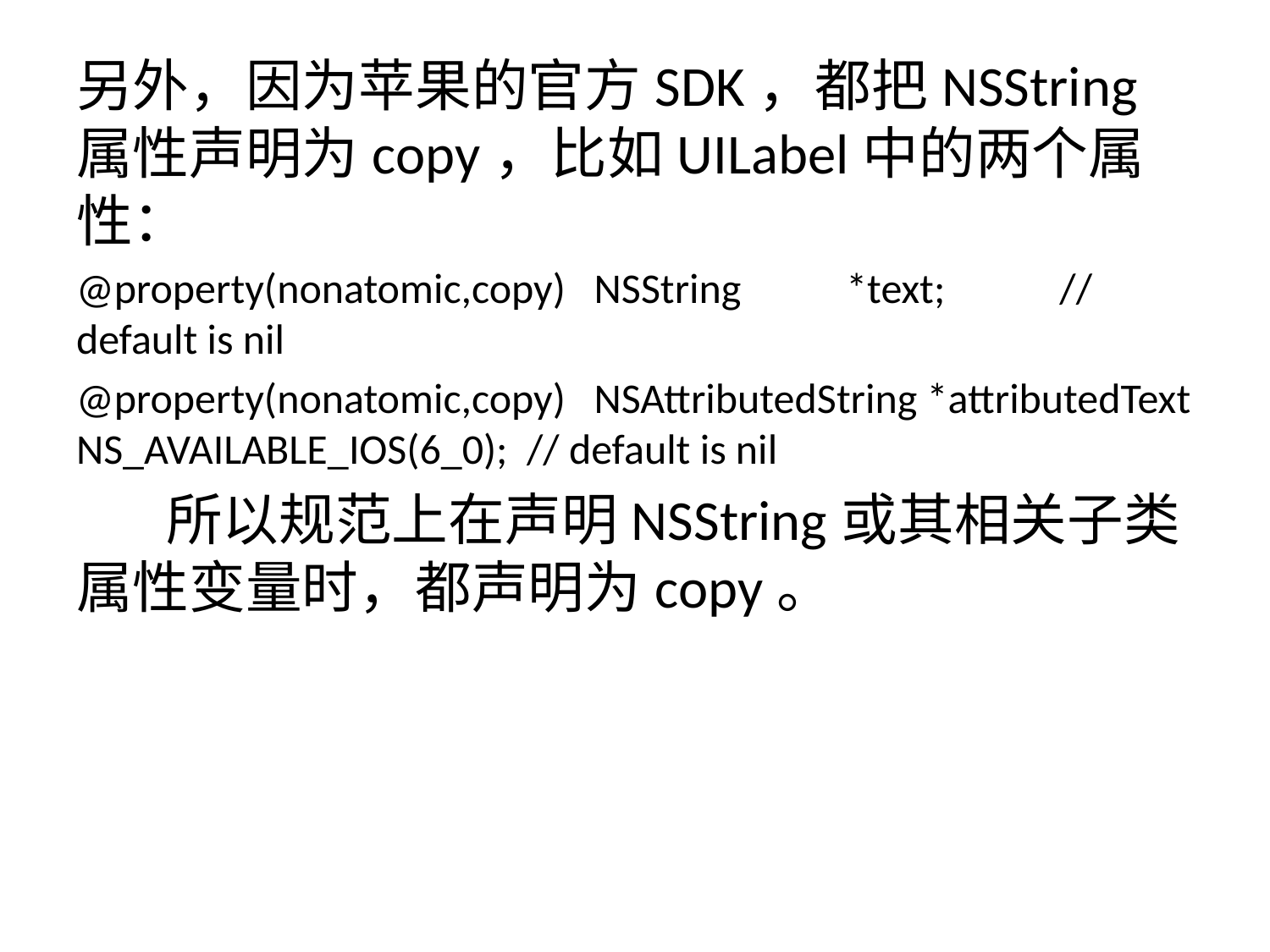

另外，因为苹果的官方SDK，都把NSString属性声明为copy，比如UILabel中的两个属性：
@property(nonatomic,copy)   NSString           *text;            // default is nil
@property(nonatomic,copy)   NSAttributedString *attributedText NS_AVAILABLE_IOS(6_0);  // default is nil
      所以规范上在声明NSString或其相关子类属性变量时，都声明为copy。